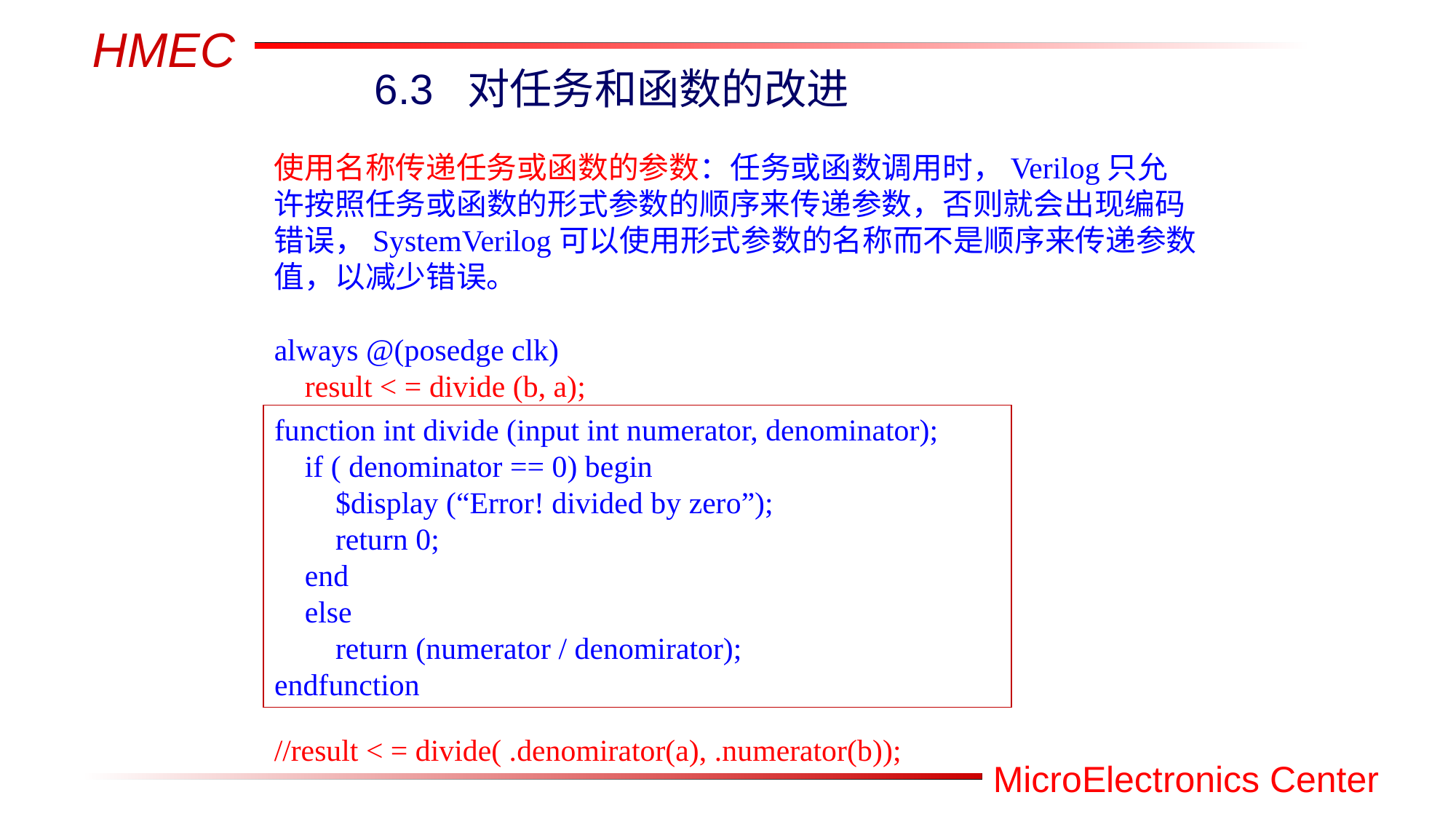

6.3  对任务和函数的改进
使用名称传递任务或函数的参数：任务或函数调用时，Verilog只允许按照任务或函数的形式参数的顺序来传递参数，否则就会出现编码错误，SystemVerilog可以使用形式参数的名称而不是顺序来传递参数值，以减少错误。

always @(posedge clk)
    result < = divide (b, a);

//result < = divide( .denomirator(a), .numerator(b));
function int divide (input int numerator, denominator);
    if ( denominator == 0) begin
        $display (“Error! divided by zero”);
        return 0;
    end
    else
        return (numerator / denomirator);
endfunction